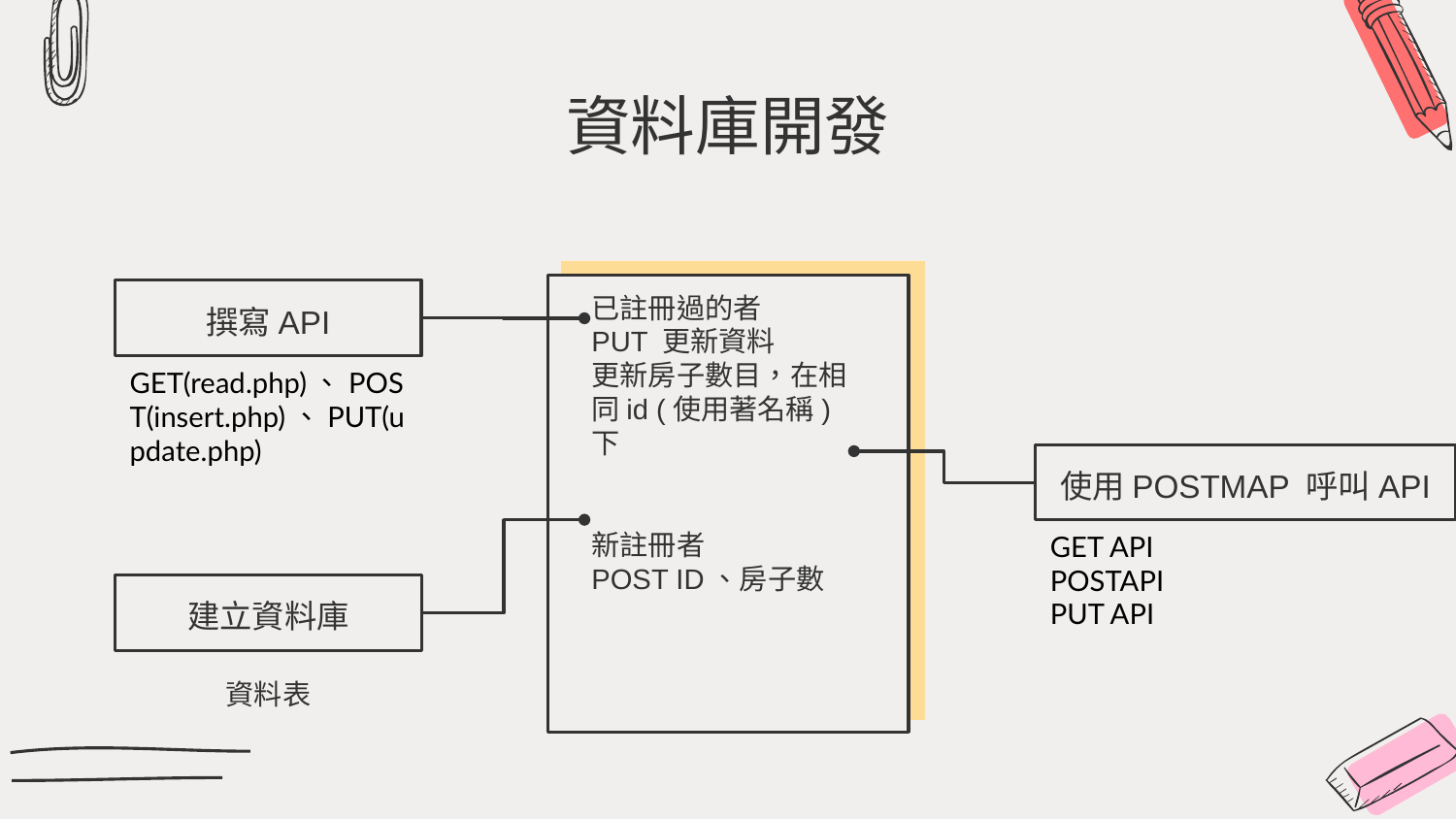

# 資料庫開發
已註冊過的者
PUT 更新資料
更新房子數目，在相同id (使用著名稱)下

新註冊者
POST ID、房子數
撰寫API
GET(read.php)、POST(insert.php)、PUT(update.php)
使用POSTMAP 呼叫API
GET API
POSTAPI
PUT API
建立資料庫
資料表